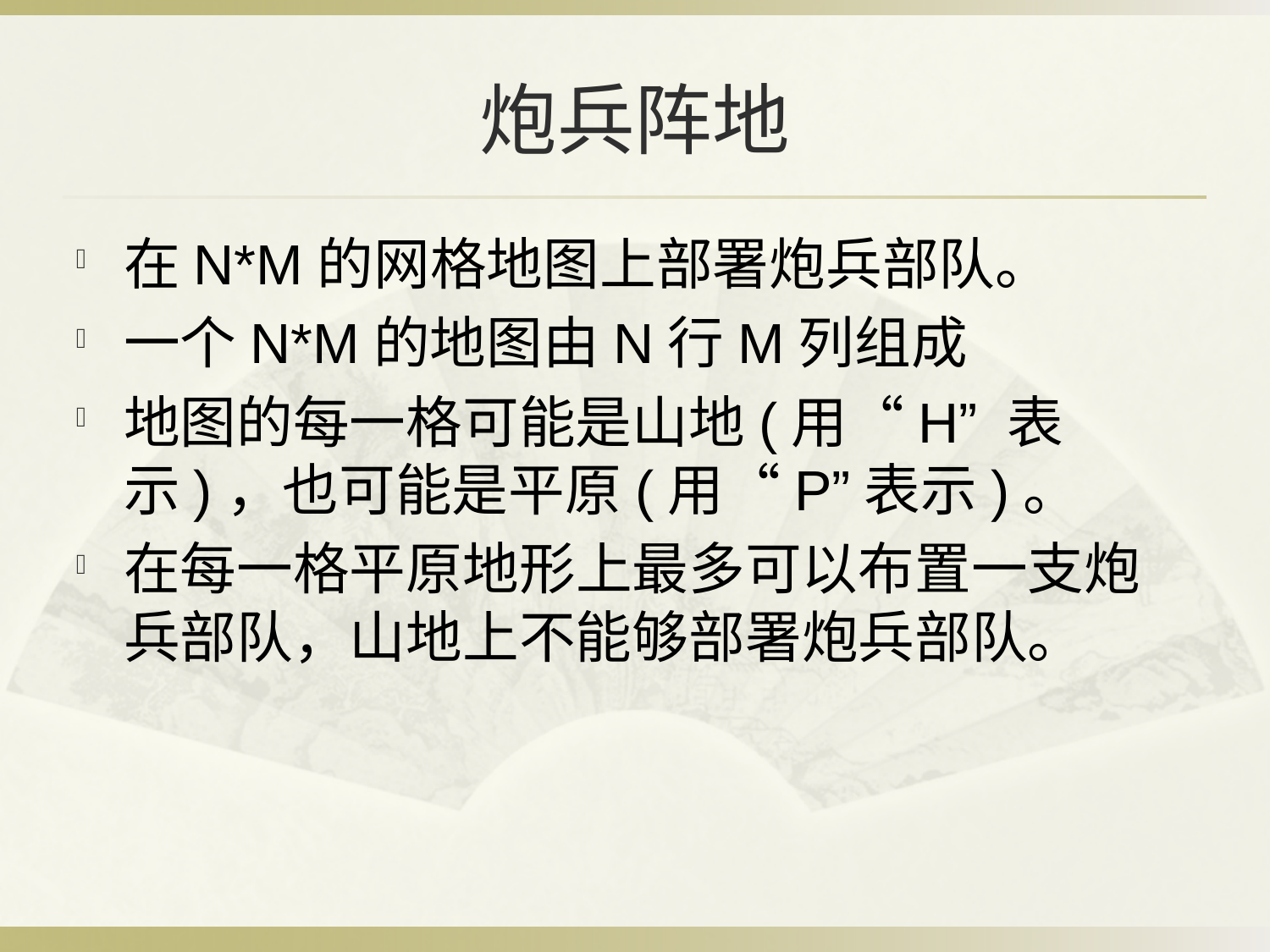

# 炮兵阵地
在N*M的网格地图上部署炮兵部队。
一个N*M的地图由N行M列组成
地图的每一格可能是山地(用“H” 表示)，也可能是平原(用“P”表示)。
在每一格平原地形上最多可以布置一支炮兵部队，山地上不能够部署炮兵部队。